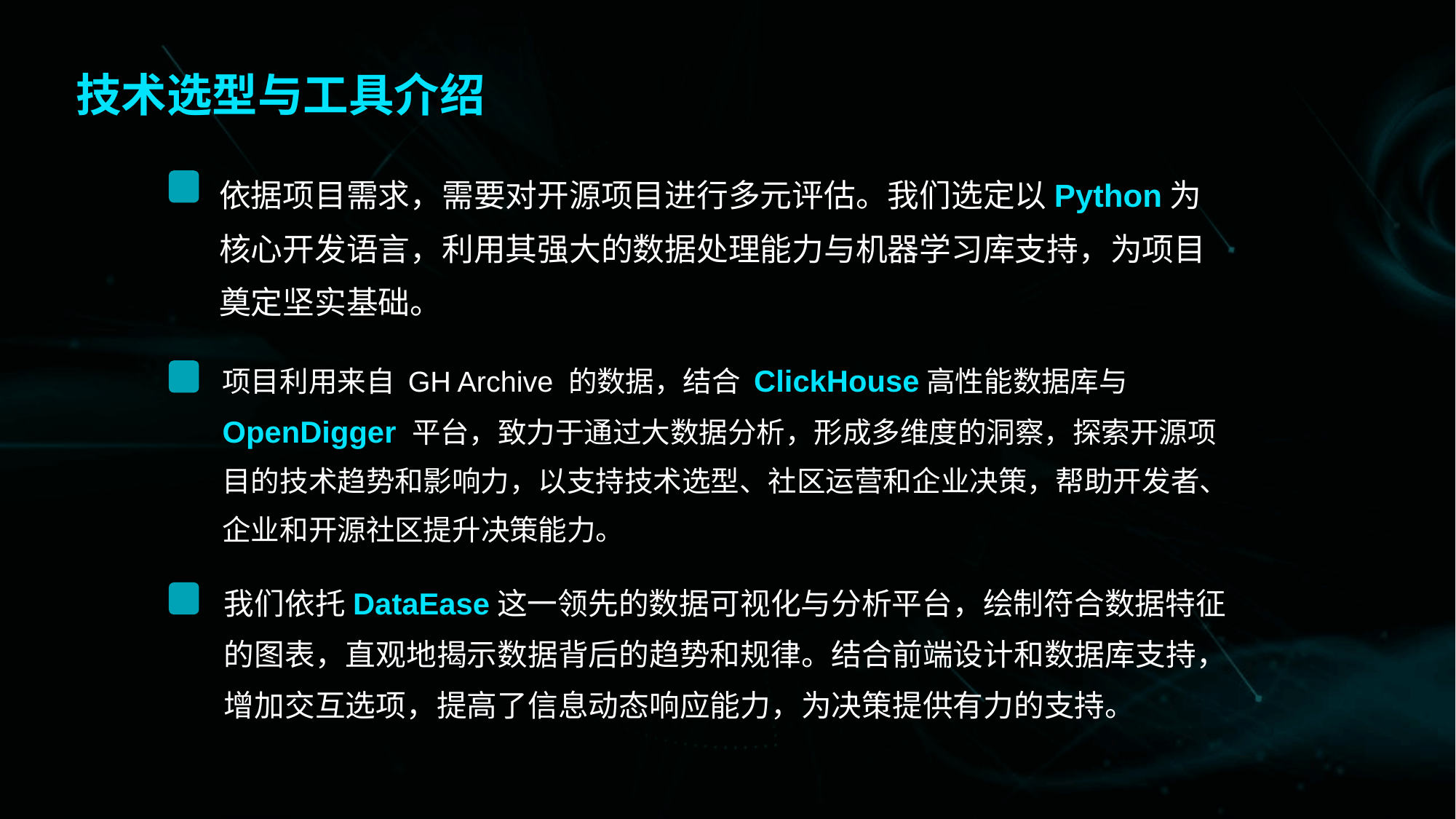

技术选型与工具介绍
依据项目需求，需要对开源项目进行多元评估。我们选定以Python为核心开发语言，利用其强大的数据处理能力与机器学习库支持，为项目奠定坚实基础。

项目利用来自 GH Archive 的数据，结合 ClickHouse高性能数据库与OpenDigger 平台，致力于通过大数据分析，形成多维度的洞察，探索开源项目的技术趋势和影响力，以支持技术选型、社区运营和企业决策，帮助开发者、企业和开源社区提升决策能力。

我们依托DataEase这一领先的数据可视化与分析平台，绘制符合数据特征的图表，直观地揭示数据背后的趋势和规律。结合前端设计和数据库支持，增加交互选项，提高了信息动态响应能力，为决策提供有力的支持。